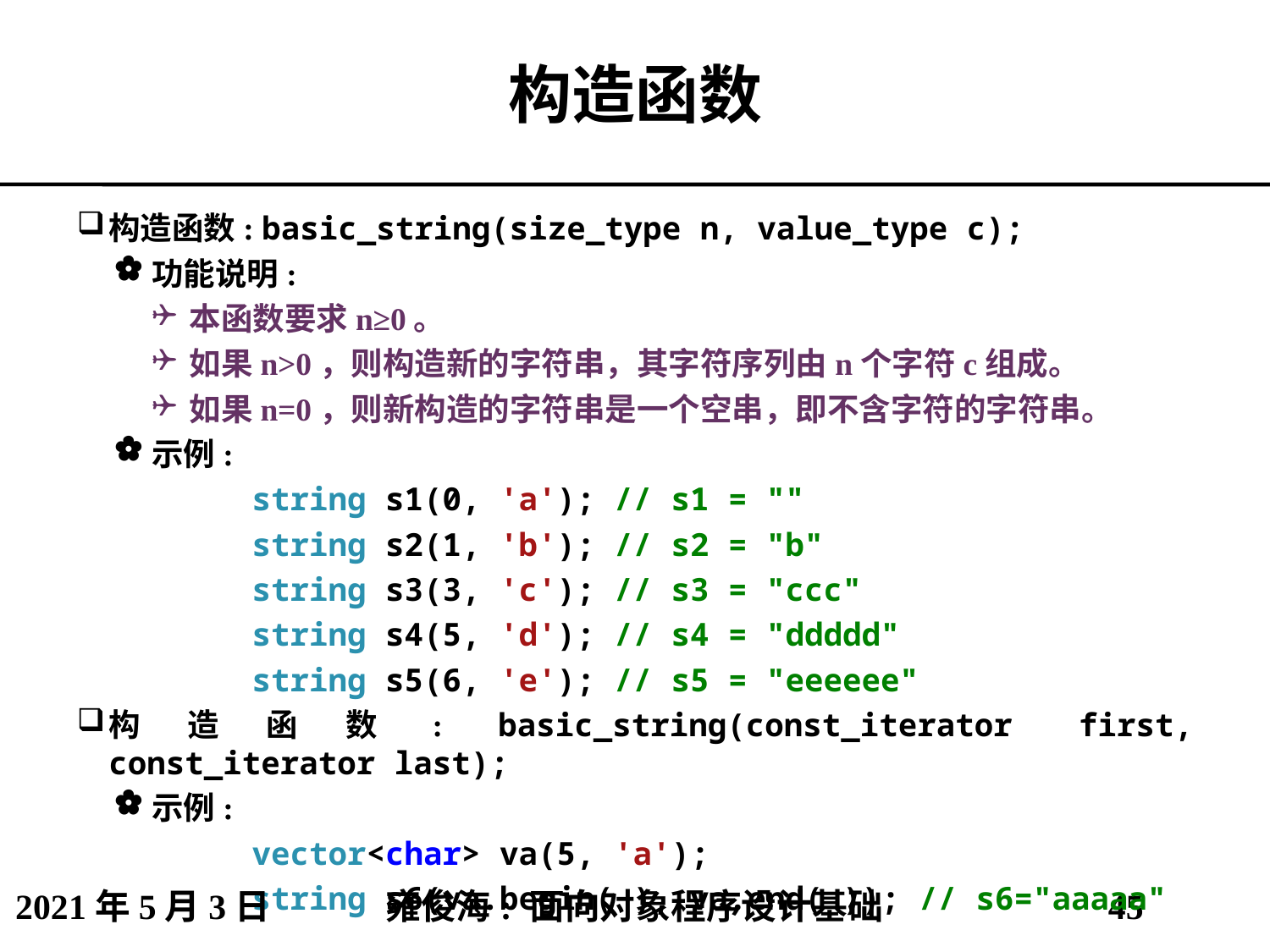

# 构造函数

构造函数: basic_string(size_type n, value_type c);
功能说明:
本函数要求n≥0。
如果n>0，则构造新的字符串，其字符序列由n个字符c组成。
如果n=0，则新构造的字符串是一个空串，即不含字符的字符串。
示例:
string s1(0, 'a'); // s1 = ""
string s2(1, 'b'); // s2 = "b"
string s3(3, 'c'); // s3 = "ccc"
string s4(5, 'd'); // s4 = "ddddd"
string s5(6, 'e'); // s5 = "eeeeee"
构造函数: basic_string(const_iterator first, const_iterator last);
示例:
vector<char> va(5, 'a');
string s6(va.begin( ), va.end( )); // s6="aaaaa"
2021年5月3日
雍俊海: 面向对象程序设计基础
45